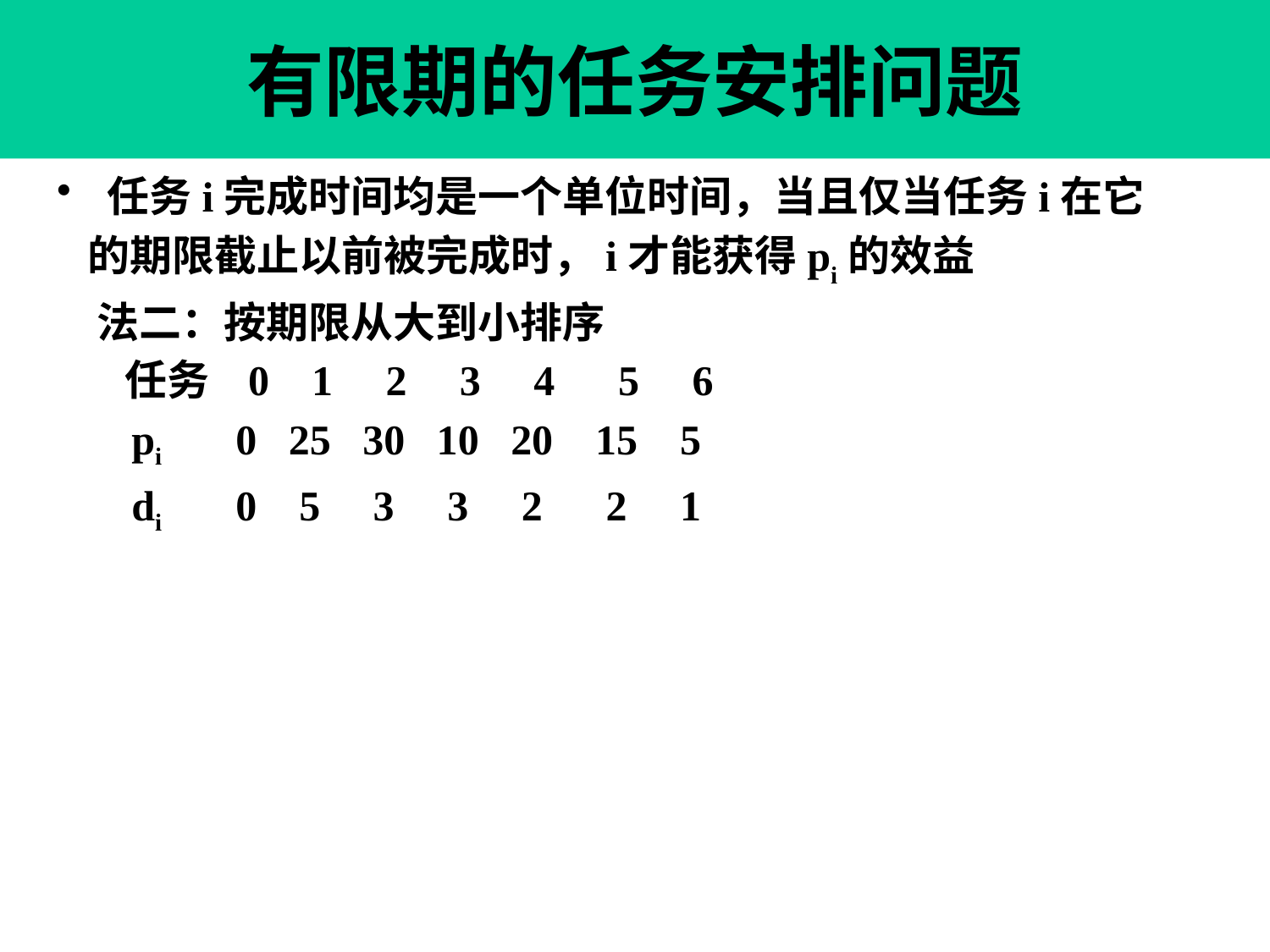

# 有限期的任务安排问题
 任务i完成时间均是一个单位时间，当且仅当任务i在它的期限截止以前被完成时，i才能获得pi的效益
 法二：按期限从大到小排序
      任务   0    1     2     3     4      5     6
       pi       0   25   30   10   20    15    5
       di       0    5     3     3     2      2     1